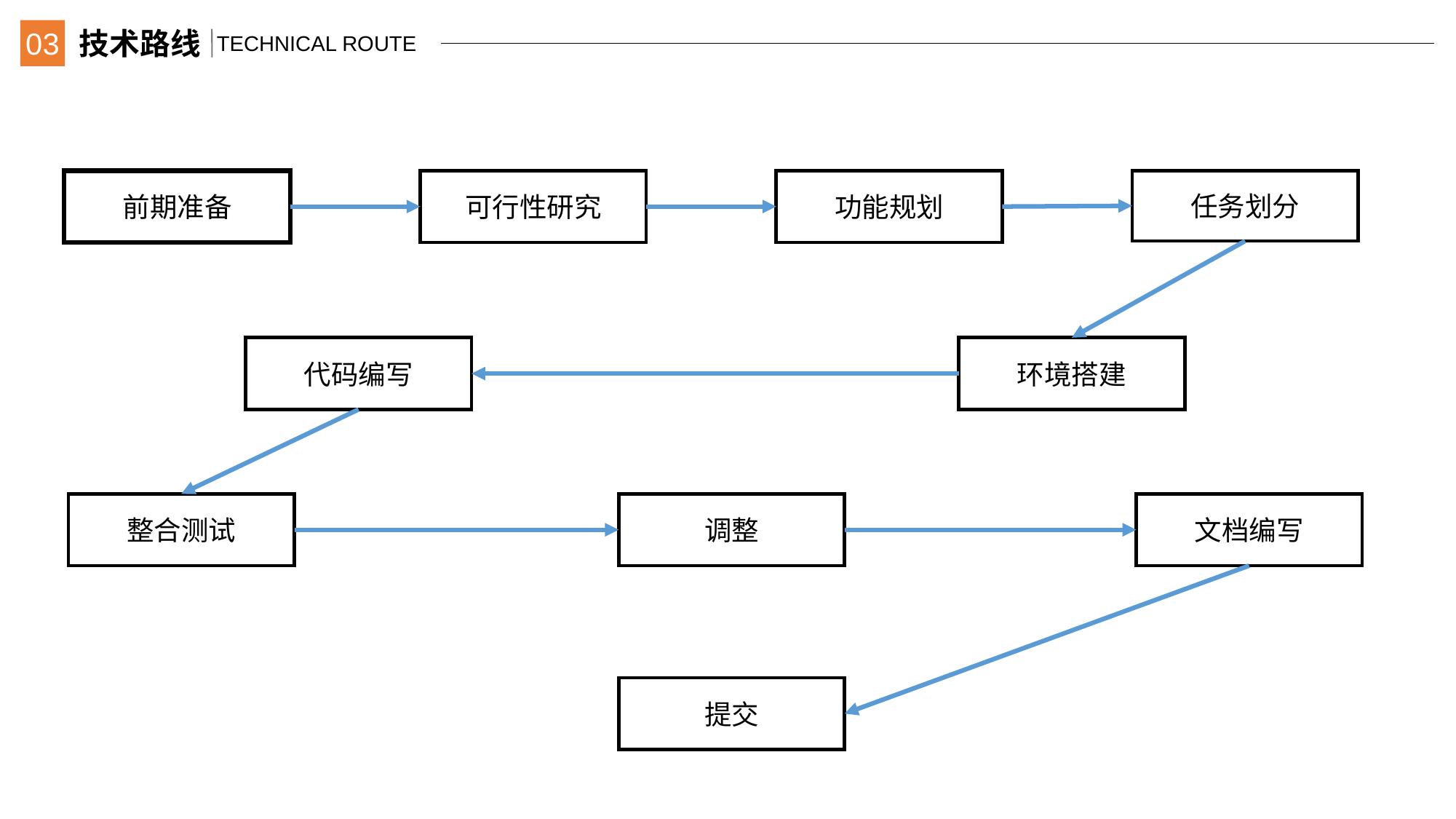

03
技术路线

TECHNICAL ROUTE
前期准备
可行性研究
功能规划
任务划分
代码编写
环境搭建
整合测试
调整
文档编写
提交